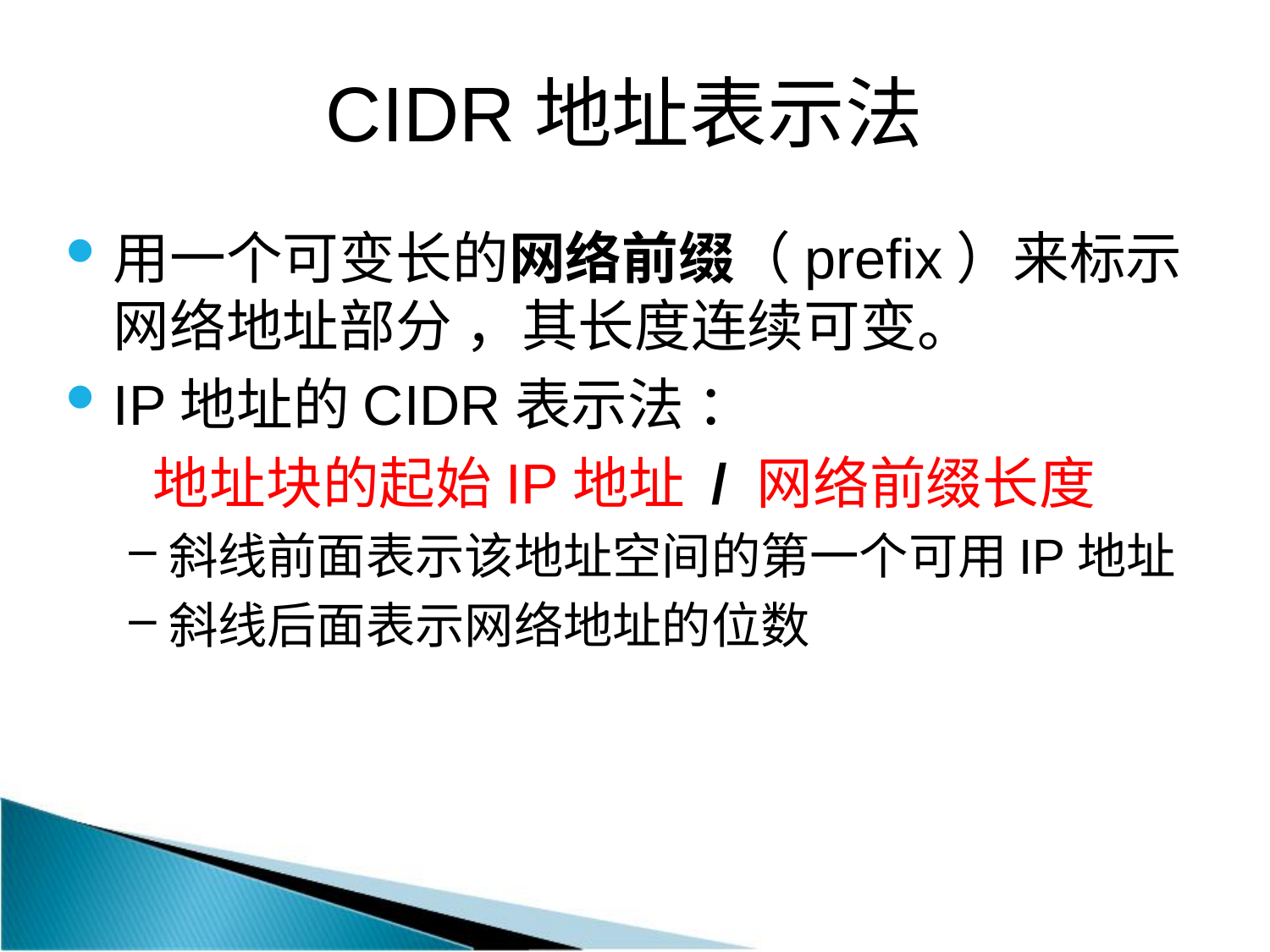

# CIDR地址表示法
用一个可变长的网络前缀（prefix）来标示网络地址部分 ，其长度连续可变。
IP地址的CIDR表示法 ：
地址块的起始IP地址 / 网络前缀长度
斜线前面表示该地址空间的第一个可用IP地址
斜线后面表示网络地址的位数